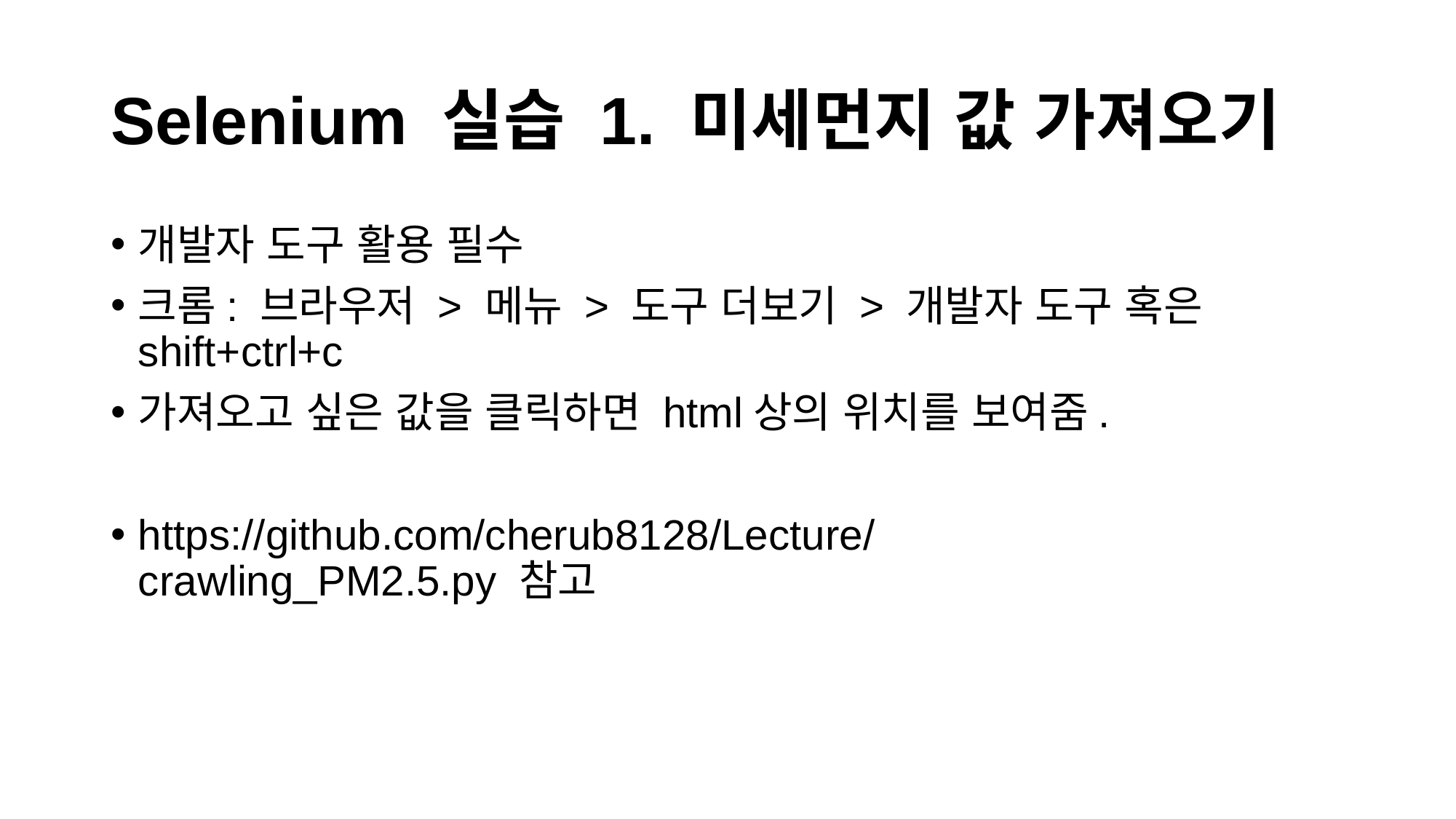

# Selenium 실습 1. 미세먼지 값 가져오기
개발자 도구 활용 필수
크롬: 브라우저 > 메뉴 > 도구 더보기 > 개발자 도구 혹은 shift+ctrl+c
가져오고 싶은 값을 클릭하면 html상의 위치를 보여줌.

https://github.com/cherub8128/Lecture/
crawling_PM2.5.py 참고